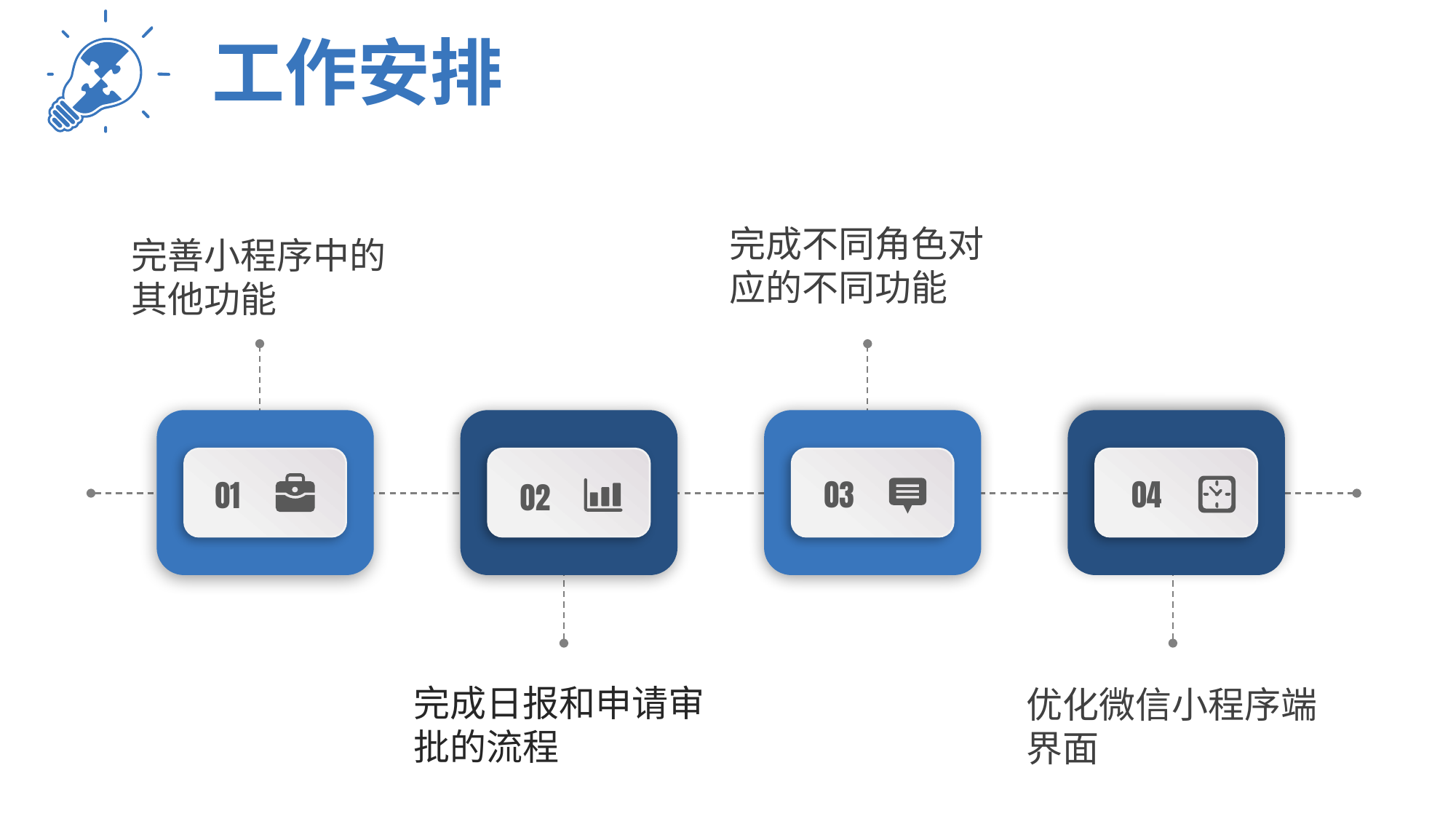

工作安排
完成不同角色对应的不同功能
完善小程序中的其他功能

01

02

03

04

完成日报和申请审批的流程
优化微信小程序端界面